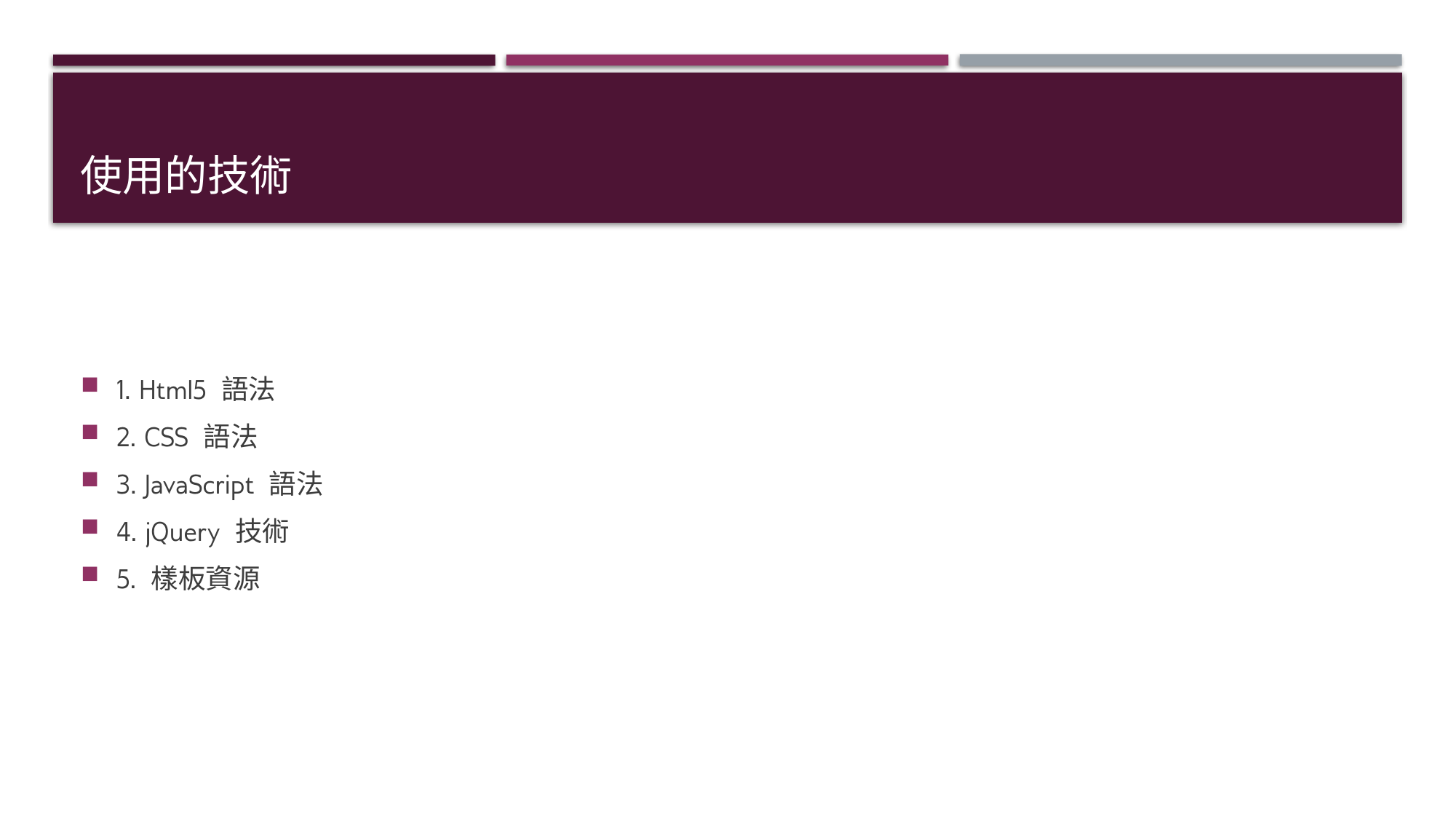

# 使用的技術
1. Html5 語法
2. CSS 語法
3. JavaScript 語法
4. jQuery 技術
5. 樣板資源